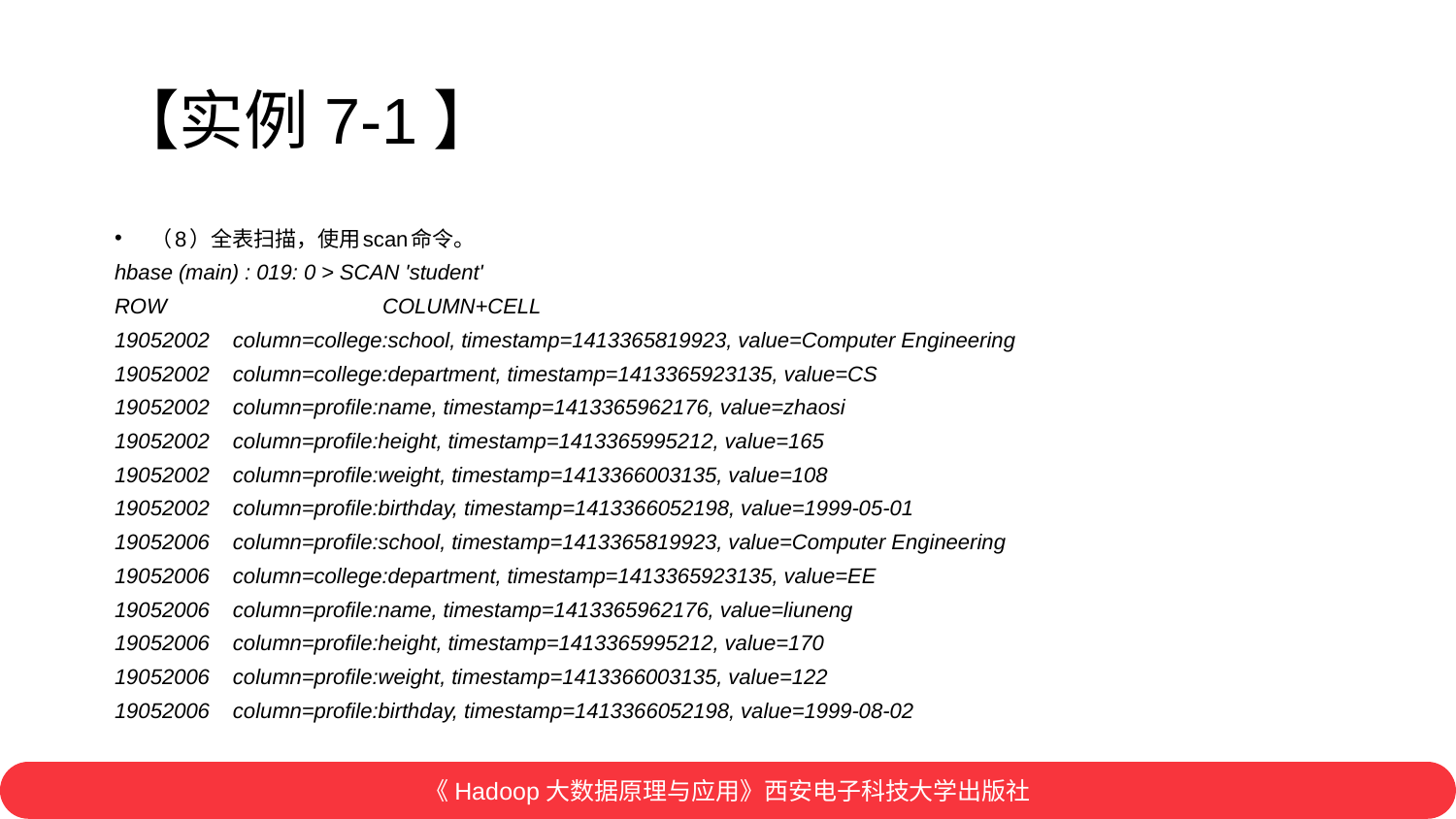

# 【实例7-1】
（8）全表扫描，使用scan命令。
hbase (main) : 019: 0 > SCAN 'student'
ROW                                     COLUMN+CELL
19052002    column=college:school, timestamp=1413365819923, value=Computer Engineering
19052002    column=college:department, timestamp=1413365923135, value=CS
19052002    column=profile:name, timestamp=1413365962176, value=zhaosi
19052002    column=profile:height, timestamp=1413365995212, value=165
19052002    column=profile:weight, timestamp=1413366003135, value=108
19052002    column=profile:birthday, timestamp=1413366052198, value=1999-05-01
19052006    column=profile:school, timestamp=1413365819923, value=Computer Engineering
19052006    column=college:department, timestamp=1413365923135, value=EE
19052006    column=profile:name, timestamp=1413365962176, value=liuneng
19052006    column=profile:height, timestamp=1413365995212, value=170
19052006    column=profile:weight, timestamp=1413366003135, value=122
19052006    column=profile:birthday, timestamp=1413366052198, value=1999-08-02